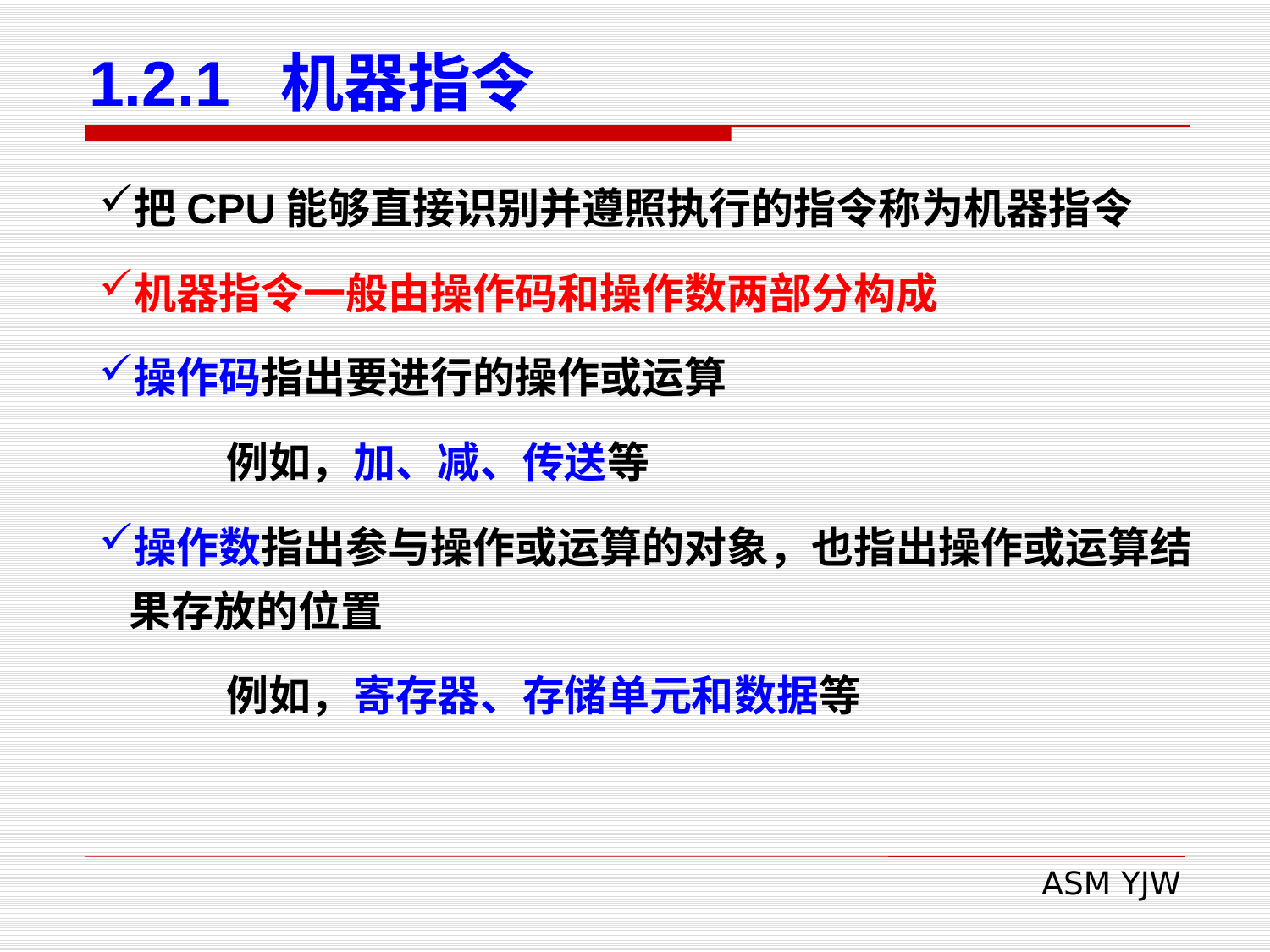

# 1.2.1  机器指令
把CPU能够直接识别并遵照执行的指令称为机器指令
机器指令一般由操作码和操作数两部分构成
操作码指出要进行的操作或运算
	例如，加、减、传送等
操作数指出参与操作或运算的对象，也指出操作或运算结果存放的位置
	例如，寄存器、存储单元和数据等